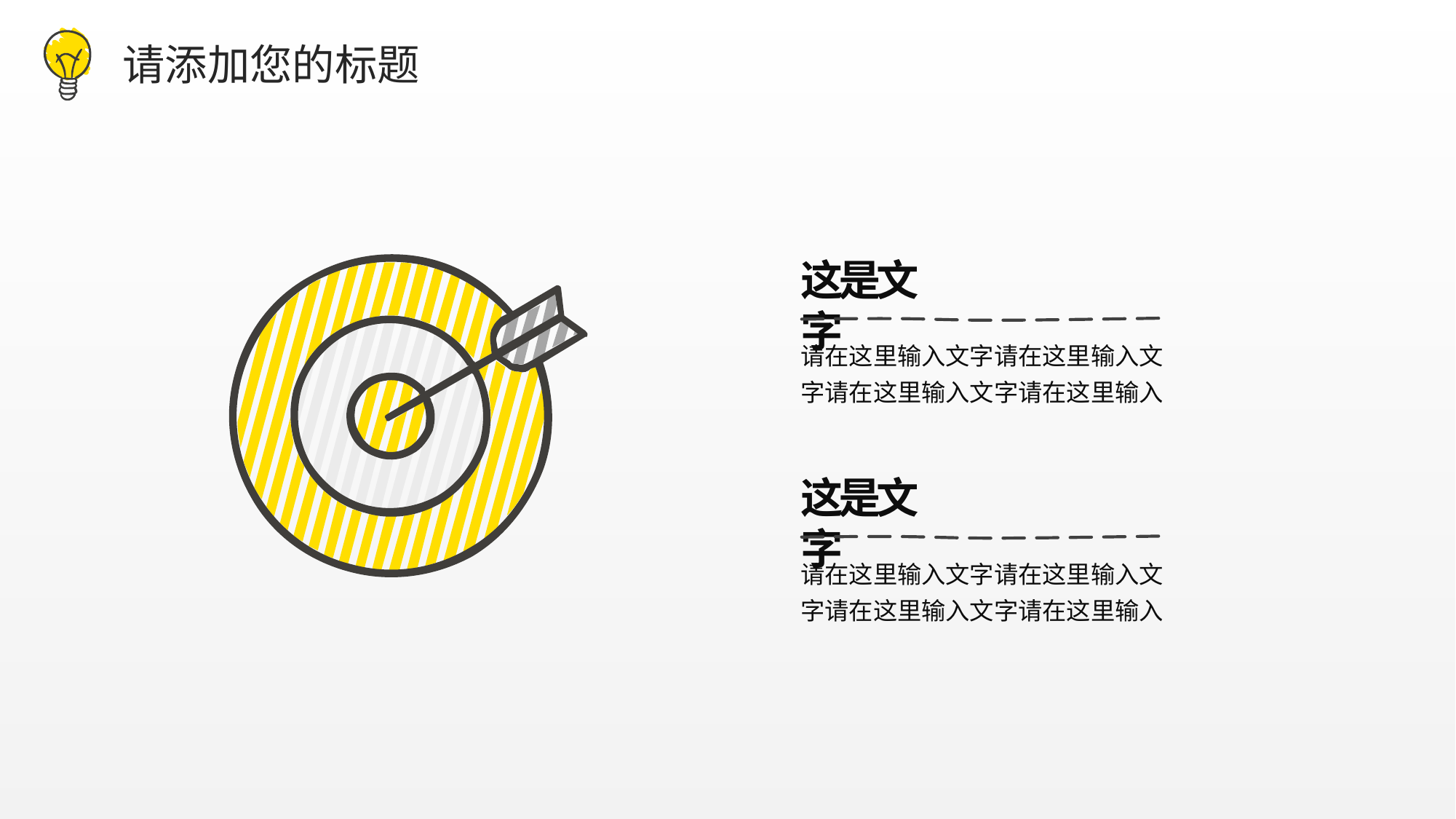

请添加您的标题
这是文字

请在这里输入文字请在这里输入文字请在这里输入文字请在这里输入
这是文字

请在这里输入文字请在这里输入文字请在这里输入文字请在这里输入